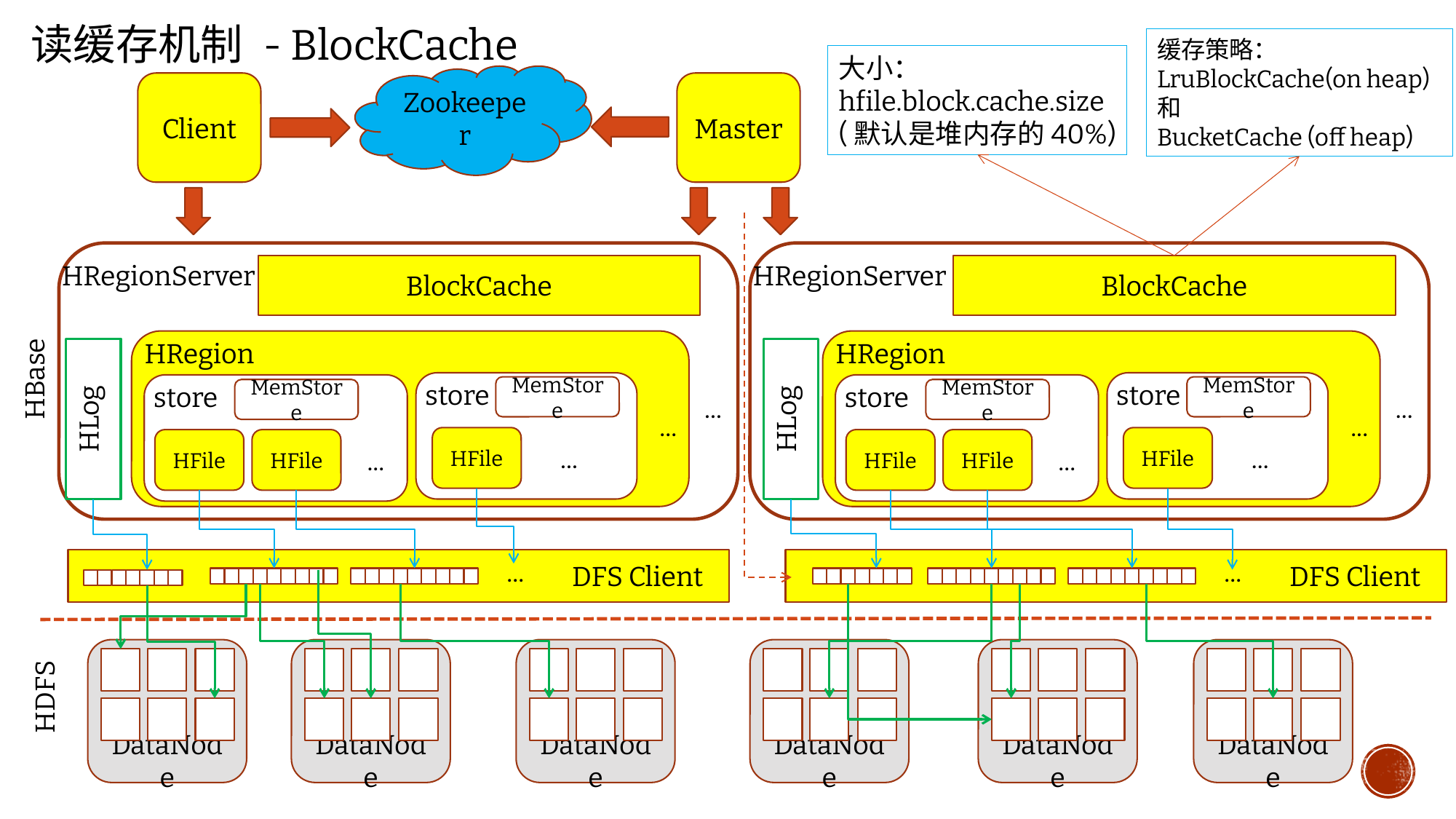

读缓存机制 - BlockCache
缓存策略：LruBlockCache(on heap)
和
BucketCache (off heap)
大小：
hfile.block.cache.size
(默认是堆内存的40%)
Zookeeper
Client
Master

HRegionServer
HRegionServer
BlockCache
BlockCache

HRegion

HRegion
HLog
HLog
HBase
store

store

store

store

MemStore
MemStore
MemStore
MemStore
...
...
...
...
HFile
HFile
HFile
HFile
HFile
HFile
...
...
...
...

...

...
DFS Client
DFS Client

DataNode

DataNode

DataNode

DataNode

DataNode

DataNode

HDFS